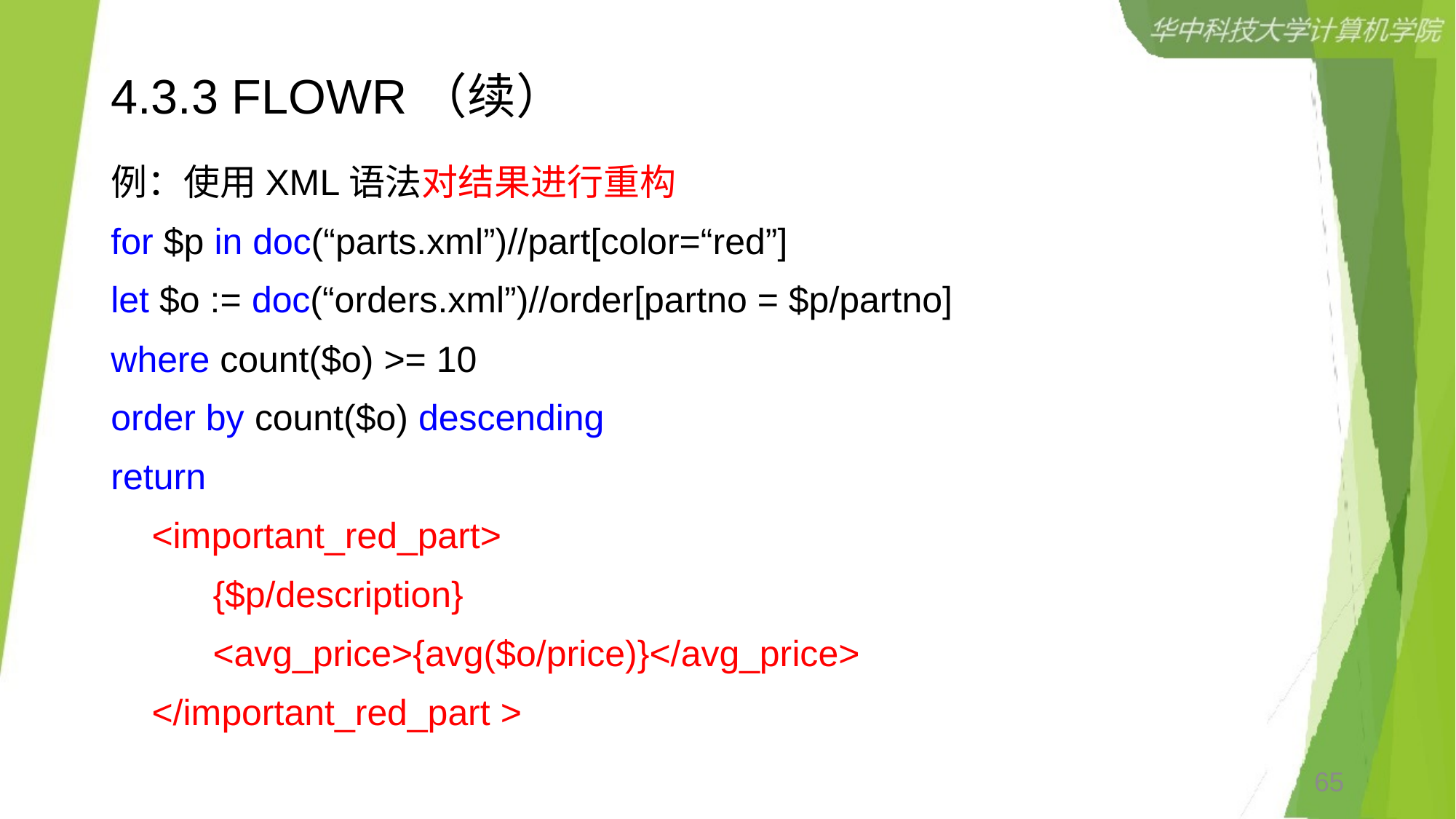

# 4.3.3 FLOWR（续）
例：使用XML语法对结果进行重构
for $p in doc(“parts.xml”)//part[color=“red”]
let $o := doc(“orders.xml”)//order[partno = $p/partno]
where count($o) >= 10
order by count($o) descending
return
    <important_red_part>
          {$p/description}
          <avg_price>{avg($o/price)}</avg_price>
    </important_red_part >

65